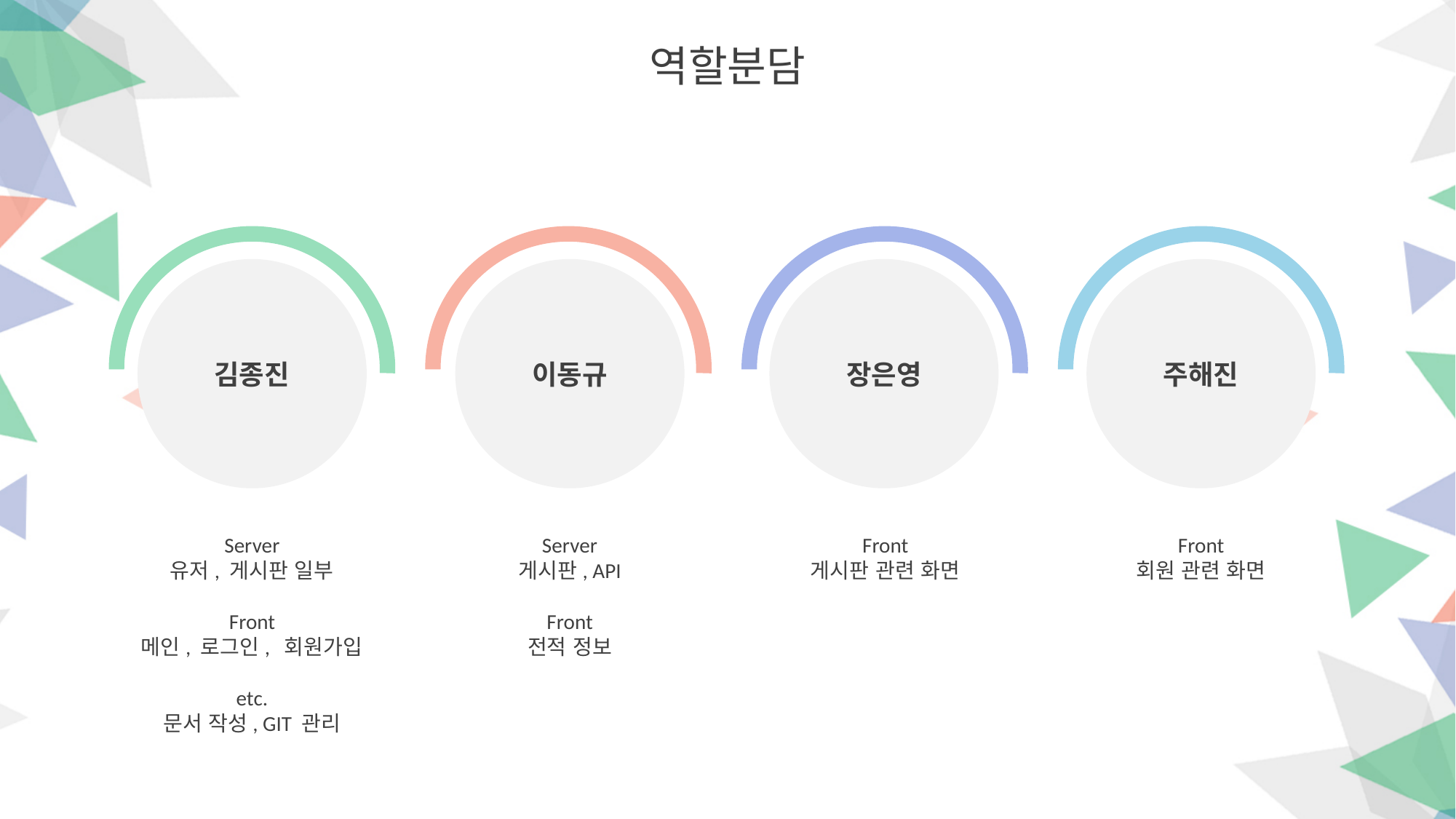

역할분담
김종진
이동규
장은영
주해진
Server
유저, 게시판 일부

Front
메인, 로그인,  회원가입

etc.
문서 작성, GIT 관리
Front
게시판 관련 화면
Front
회원 관련 화면
Server
게시판, API

Front
전적 정보